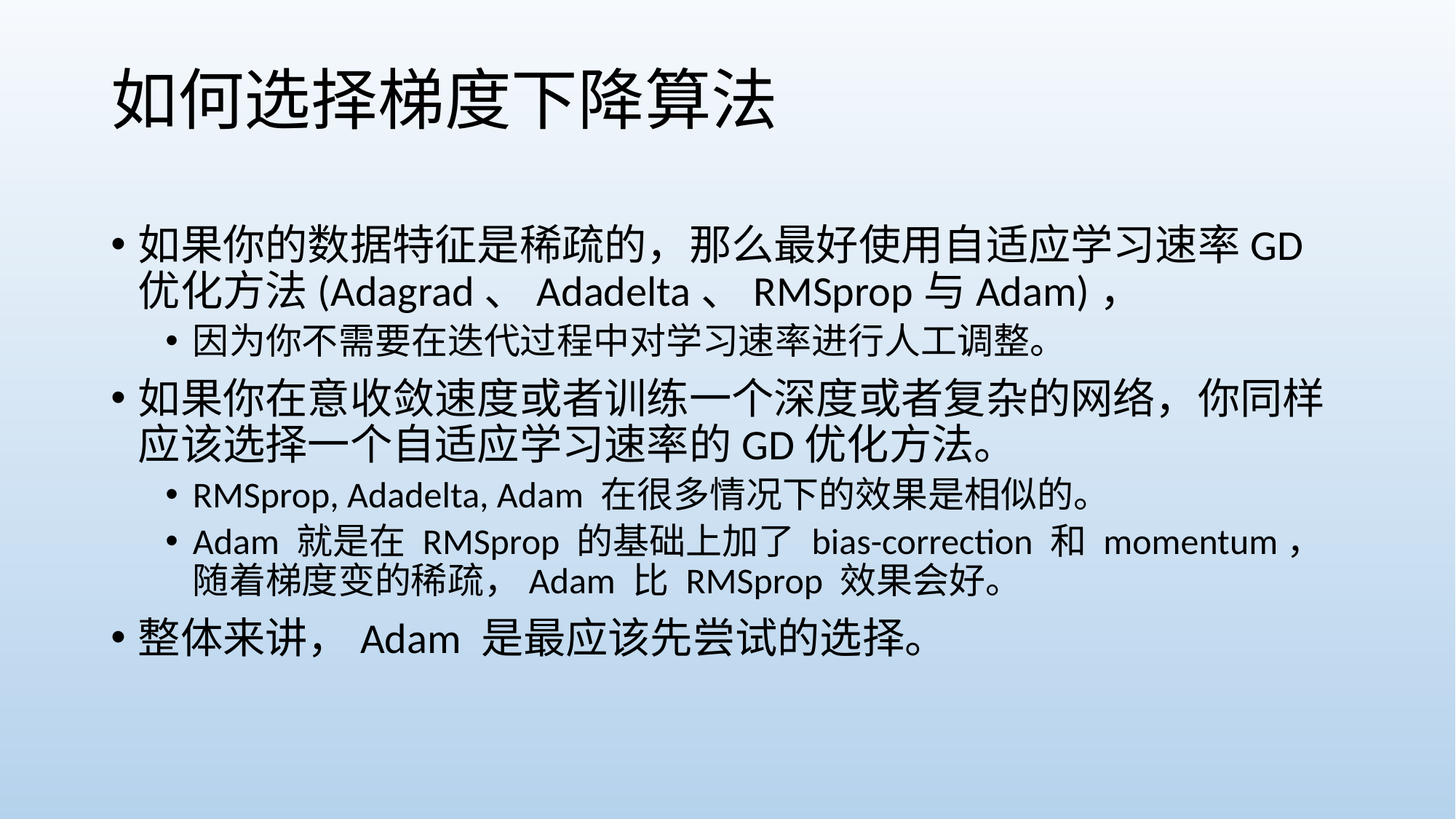

# 如何选择梯度下降算法
如果你的数据特征是稀疏的，那么最好使用自适应学习速率GD优化方法(Adagrad、Adadelta、RMSprop与Adam)，
因为你不需要在迭代过程中对学习速率进行人工调整。
如果你在意收敛速度或者训练一个深度或者复杂的网络，你同样应该选择一个自适应学习速率的GD优化方法。
RMSprop, Adadelta, Adam 在很多情况下的效果是相似的。
Adam 就是在 RMSprop 的基础上加了 bias-correction 和 momentum，随着梯度变的稀疏，Adam 比 RMSprop 效果会好。
整体来讲，Adam 是最应该先尝试的选择。